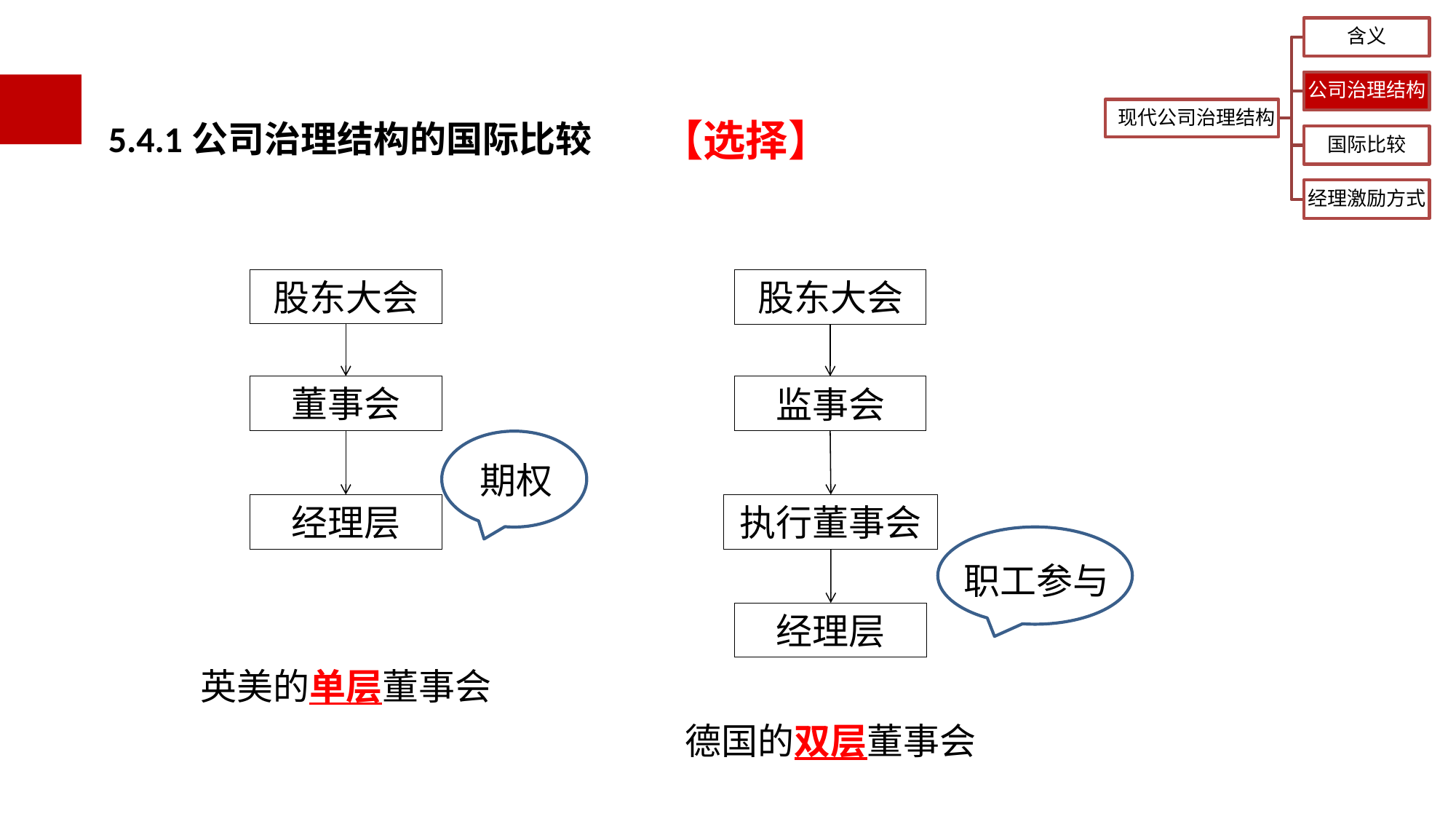

现代公司治理结构
含义
公司治理结构
国际比较
经理激励方式
5.4.1公司治理结构的国际比较
【选择】
股东大会
董事会
经理层
股东大会
监事会
执行董事会

期权

职工参与
经理层
英美的单层董事会
德国的双层董事会